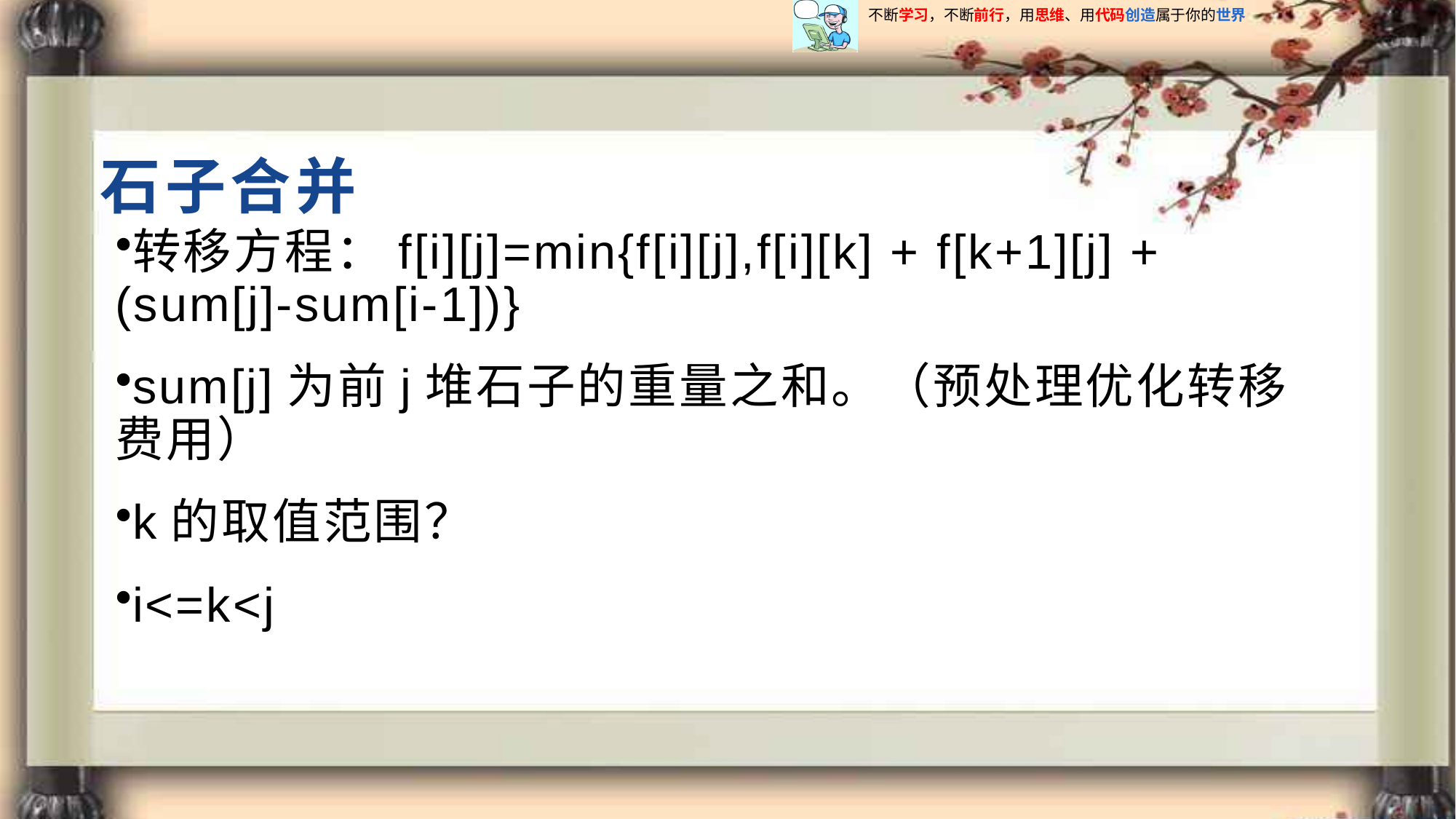

# 石子合并
转移方程：f[i][j]=min{f[i][j],f[i][k] + f[k+1][j] +(sum[j]-sum[i-1])}
sum[j]为前j堆石子的重量之和。（预处理优化转移费用）
k的取值范围？
i<=k<j